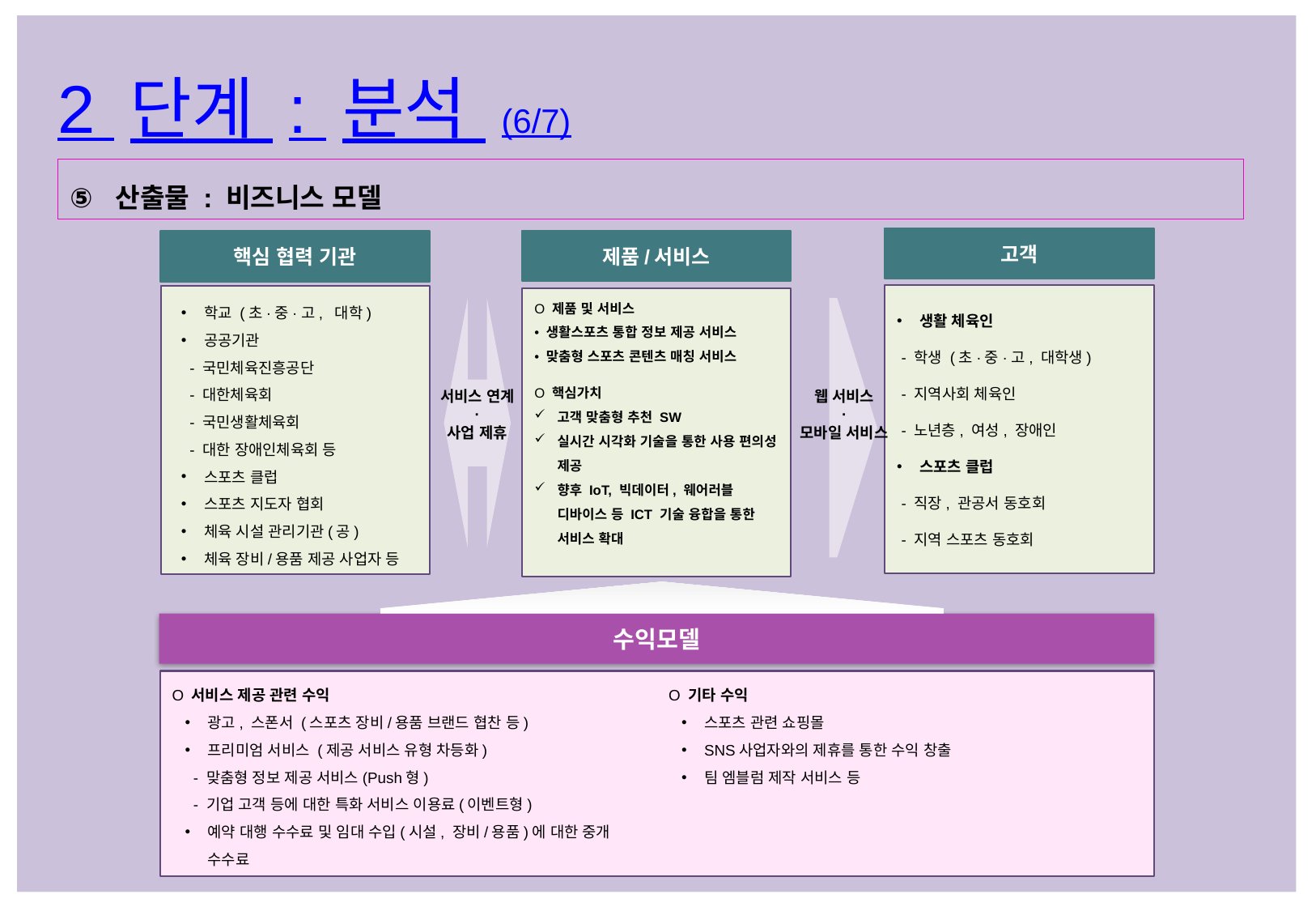

2 단계 : 분석 (6/7)
산출물 : 비즈니스 모델
고객
제품/서비스
핵심 협력 기관

O 제품 및 서비스
생활스포츠 통합 정보 제공 서비스
맞춤형 스포츠 콘텐츠 매칭 서비스

O 핵심가치
고객 맞춤형 추천 SW
실시간 시각화 기술을 통한 사용 편의성 제공
향후 IoT, 빅데이터, 웨어러블 디바이스 등 ICT 기술 융합을 통한 서비스 확대
생활 체육인
 - 학생 (초·중·고, 대학생)
 - 지역사회 체육인
 - 노년층, 여성, 장애인
스포츠 클럽
 - 직장, 관공서 동호회
 - 지역 스포츠 동호회

학교 (초·중·고,  대학)
공공기관
  - 국민체육진흥공단
  - 대한체육회
  - 국민생활체육회
  - 대한 장애인체육회 등
스포츠 클럽
스포츠 지도자 협회
체육 시설 관리기관(공)
체육 장비/용품 제공 사업자 등

웹 서비스
·
모바일 서비스
서비스 연계
·
사업 제휴
수익모델
O 서비스 제공 관련 수익
광고, 스폰서 (스포츠 장비/용품 브랜드 협찬 등)
프리미엄 서비스 (제공 서비스 유형 차등화)
  - 맞춤형 정보 제공 서비스(Push형)
  - 기업 고객 등에 대한 특화 서비스 이용료(이벤트형)
예약 대행 수수료 및 임대 수입(시설, 장비/용품)에 대한 중개 수수료
O 기타 수익
스포츠 관련 쇼핑몰
SNS사업자와의 제휴를 통한 수익 창출
팀 엠블럼 제작 서비스 등